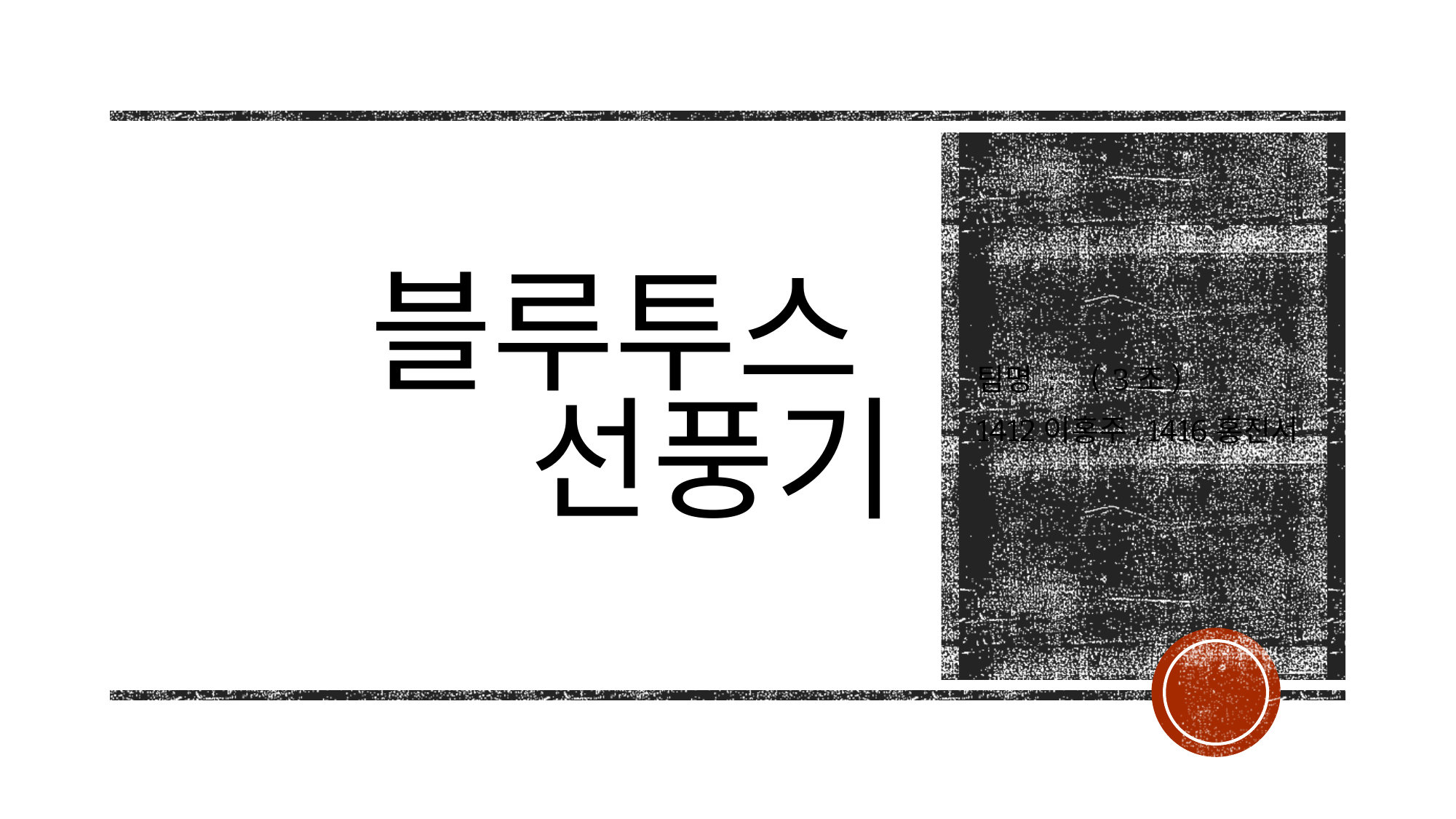

# 블루투스 선풍기
팀명 :      (  3조)
1412이홍주, 1416홍진서